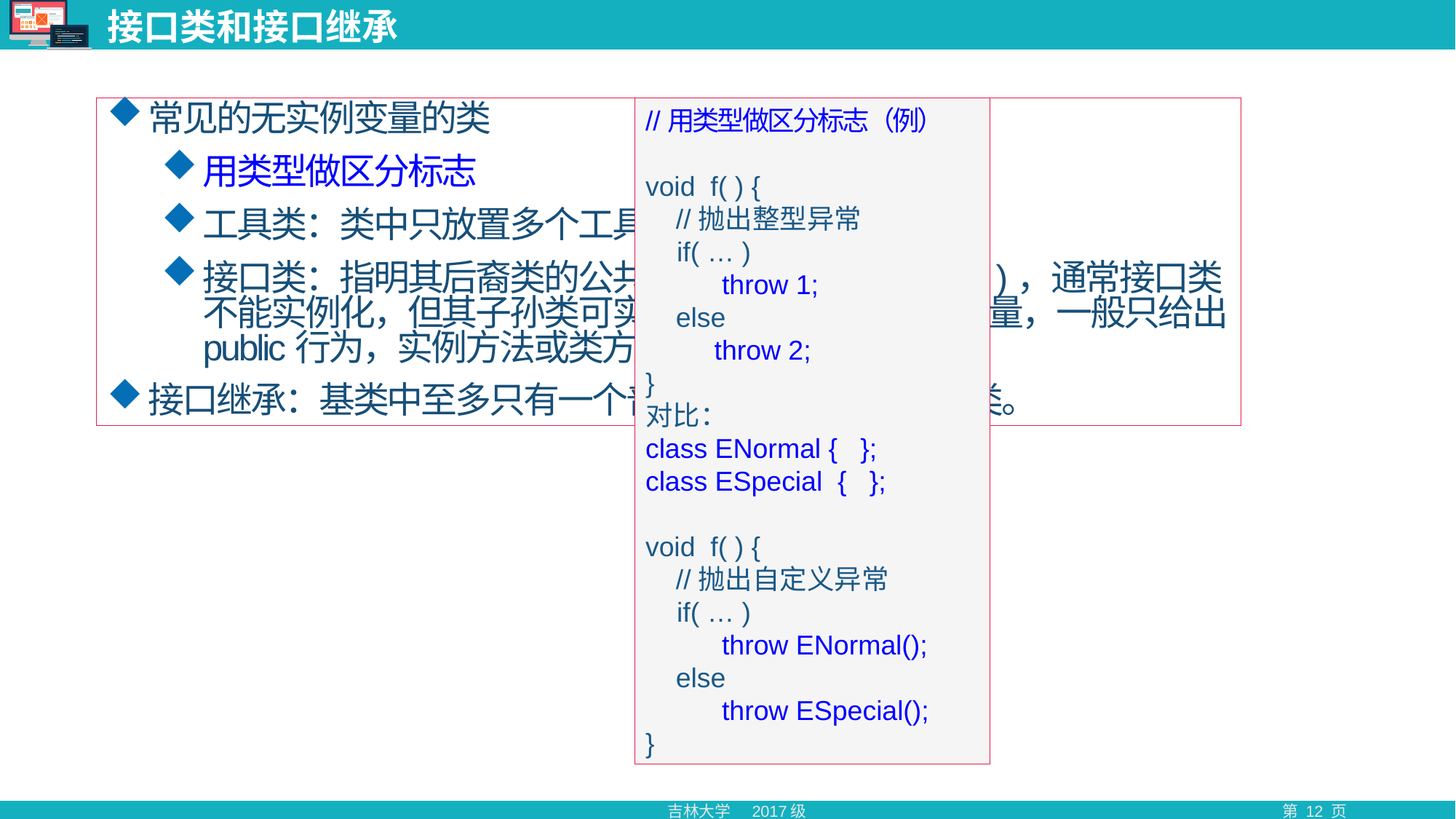

# 接口类和接口继承
常见的无实例变量的类
用类型做区分标志
工具类：类中只放置多个工具函数或类变量
接口类：指明其后裔类的公共行为集(也称行为接口)，通常接口类不能实例化，但其子孙类可实例化。接口类无实例变量，一般只给出public行为，实例方法或类方法均可。
接口继承：基类中至多只有一个普通类，其它均为接口类。
//用类型做区分标志（例）

void  f( ) {
    //抛出整型异常
    if( … )
          throw 1;
    else
         throw 2;
}
对比：
class ENormal {   };
class ESpecial  {   };
void  f( ) {
    //抛出自定义异常
    if( … )
          throw ENormal();
    else
          throw ESpecial();
}